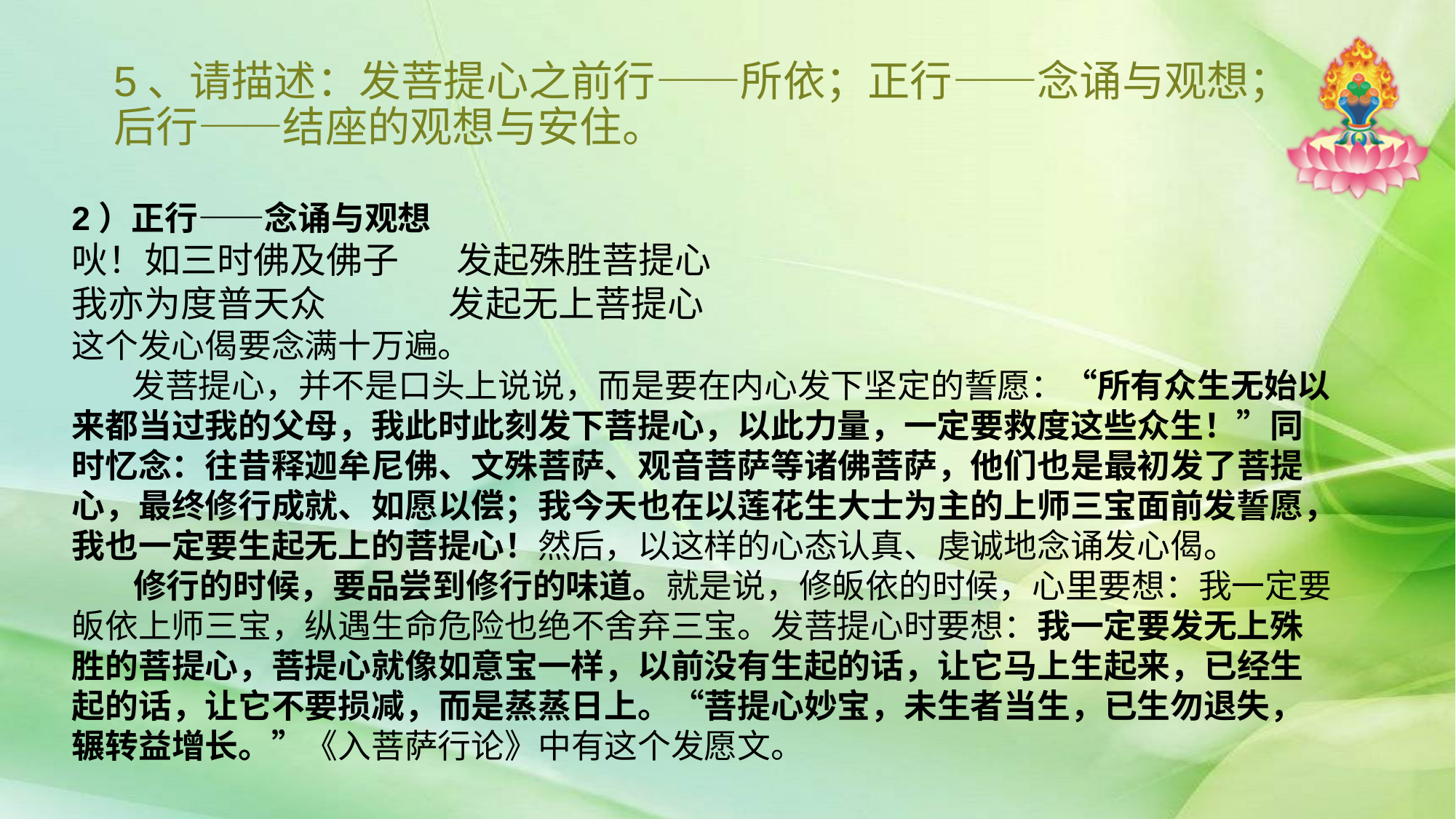

# 5、请描述：发菩提心之前行——所依；正行——念诵与观想；后行——结座的观想与安住。
2）正行——念诵与观想
吙！如三时佛及佛子       发起殊胜菩提心
我亦为度普天众               发起无上菩提心
这个发心偈要念满十万遍。
       发菩提心，并不是口头上说说，而是要在内心发下坚定的誓愿：“所有众生无始以来都当过我的父母，我此时此刻发下菩提心，以此力量，一定要救度这些众生！”同时忆念：往昔释迦牟尼佛、文殊菩萨、观音菩萨等诸佛菩萨，他们也是最初发了菩提心，最终修行成就、如愿以偿；我今天也在以莲花生大士为主的上师三宝面前发誓愿，我也一定要生起无上的菩提心！然后，以这样的心态认真、虔诚地念诵发心偈。
       修行的时候，要品尝到修行的味道。就是说，修皈依的时候，心里要想：我一定要皈依上师三宝，纵遇生命危险也绝不舍弃三宝。发菩提心时要想：我一定要发无上殊胜的菩提心，菩提心就像如意宝一样，以前没有生起的话，让它马上生起来，已经生起的话，让它不要损减，而是蒸蒸日上。“菩提心妙宝，未生者当生，已生勿退失，辗转益增长。”《入菩萨行论》中有这个发愿文。